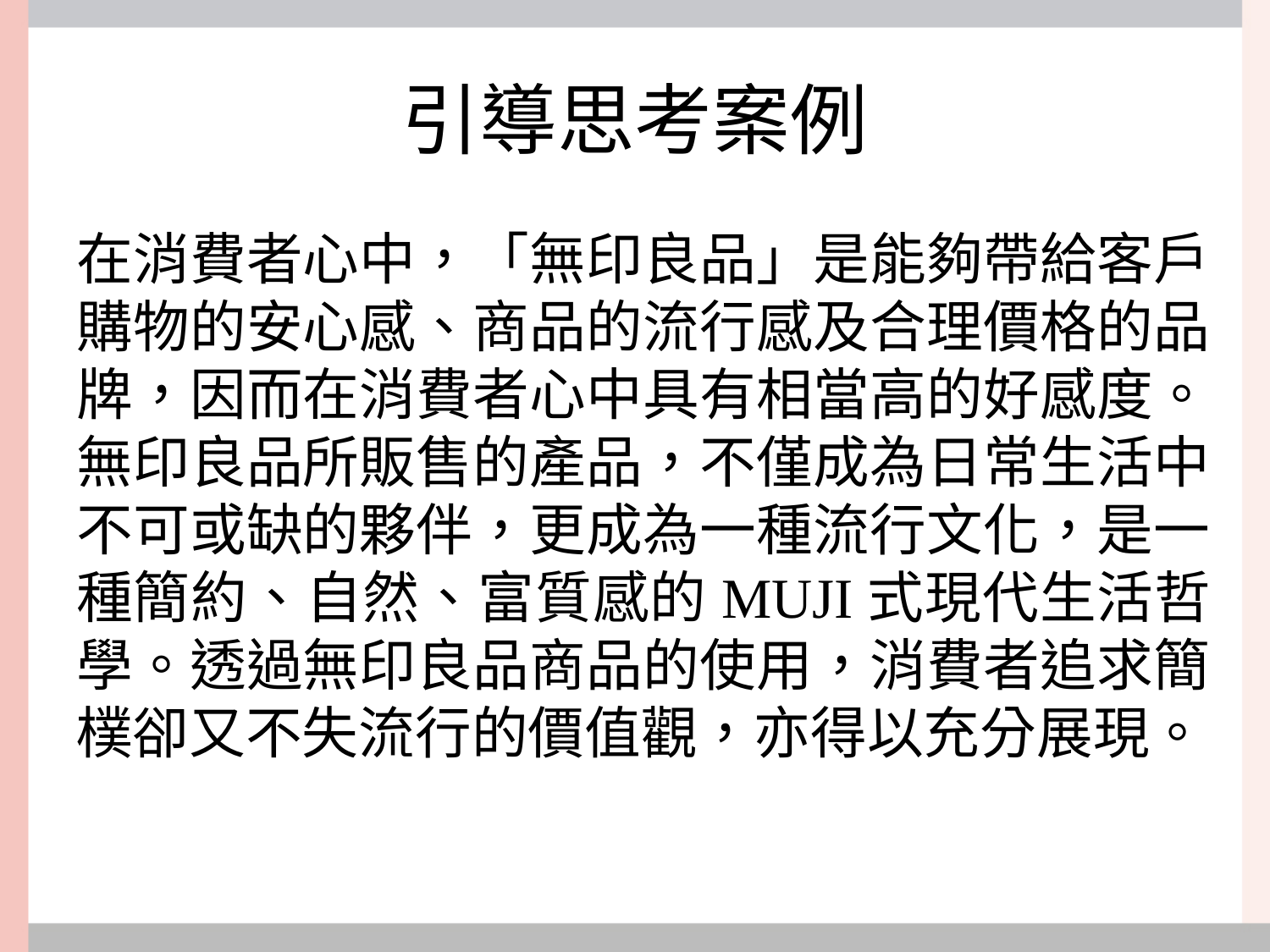

# 引導思考案例
在消費者心中，「無印良品」是能夠帶給客戶購物的安心感、商品的流行感及合理價格的品牌，因而在消費者心中具有相當高的好感度。無印良品所販售的產品，不僅成為日常生活中不可或缺的夥伴，更成為一種流行文化，是一種簡約、自然、富質感的MUJI式現代生活哲學。透過無印良品商品的使用，消費者追求簡樸卻又不失流行的價值觀，亦得以充分展現。